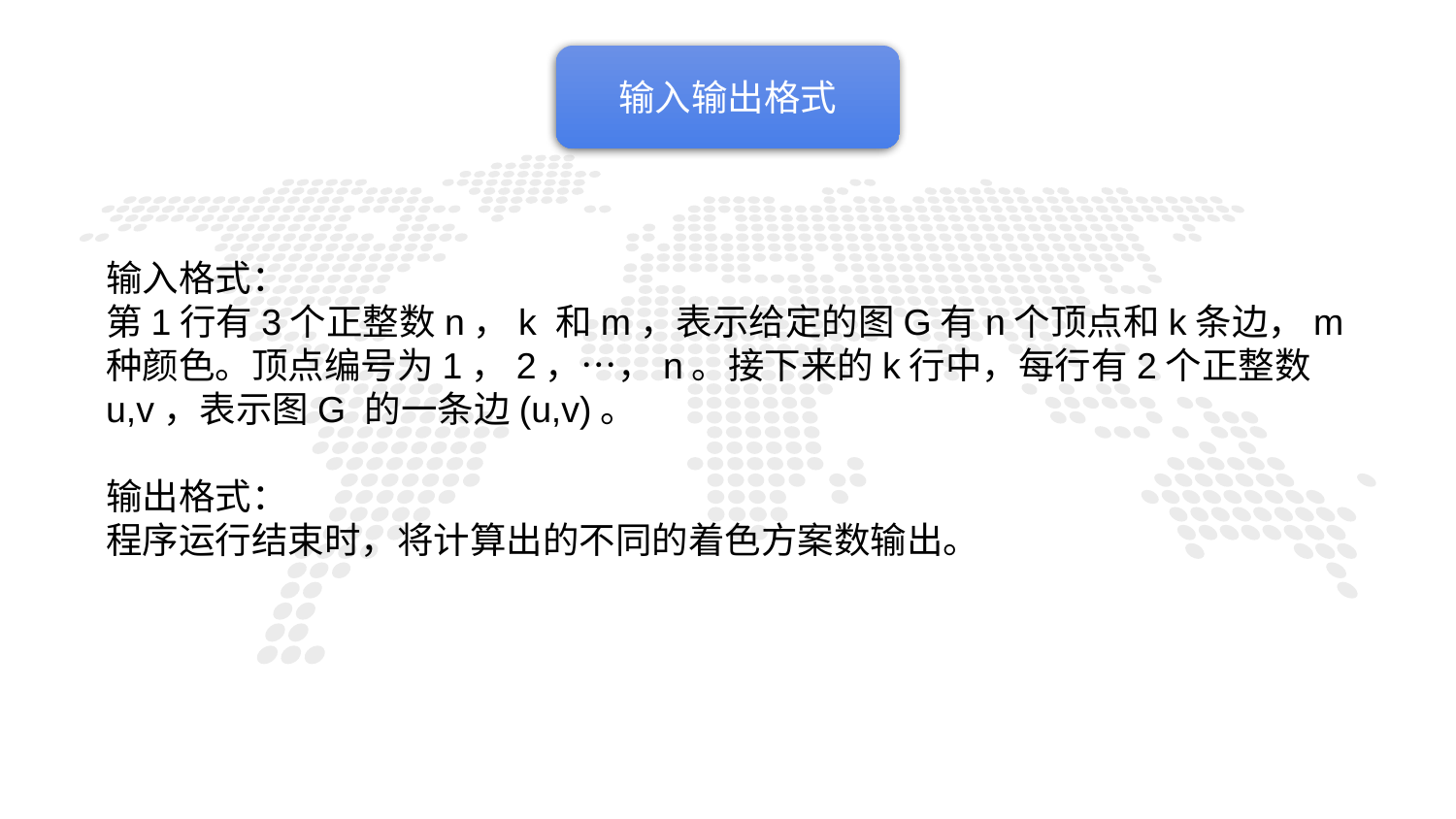

输入输出格式
输入格式：
第1行有3个正整数n，k 和m，表示给定的图G有n个顶点和k条边，m种颜色。顶点编号为1，2，…，n。接下来的k行中，每行有2个正整数u,v，表示图G 的一条边(u,v)。

输出格式：
程序运行结束时，将计算出的不同的着色方案数输出。